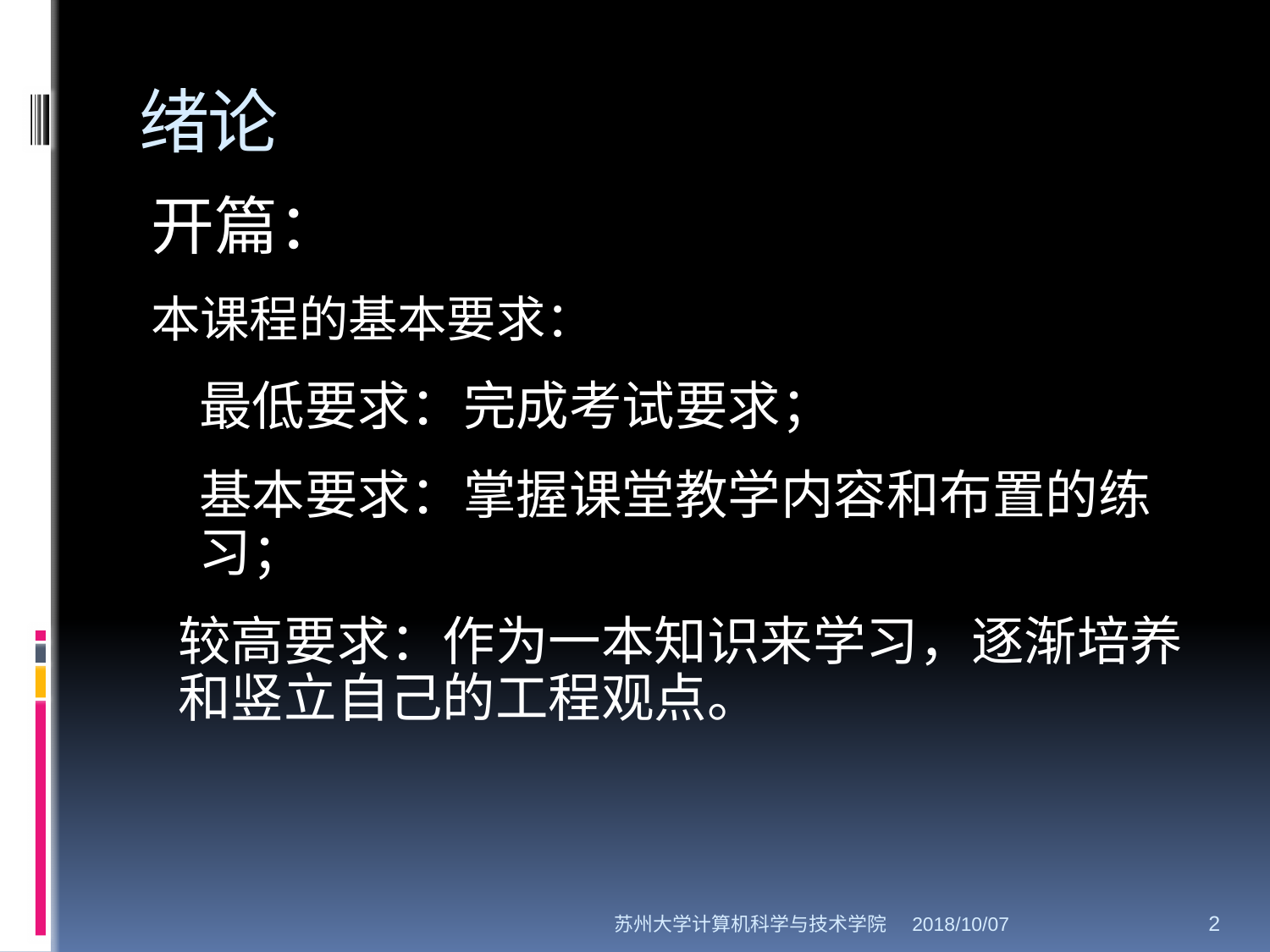

# 绪论
开篇：
本课程的基本要求：
   最低要求：完成考试要求；
   基本要求：掌握课堂教学内容和布置的练习；
较高要求：作为一本知识来学习，逐渐培养和竖立自己的工程观点。

苏州大学计算机科学与技术学院
2018/10/07
2